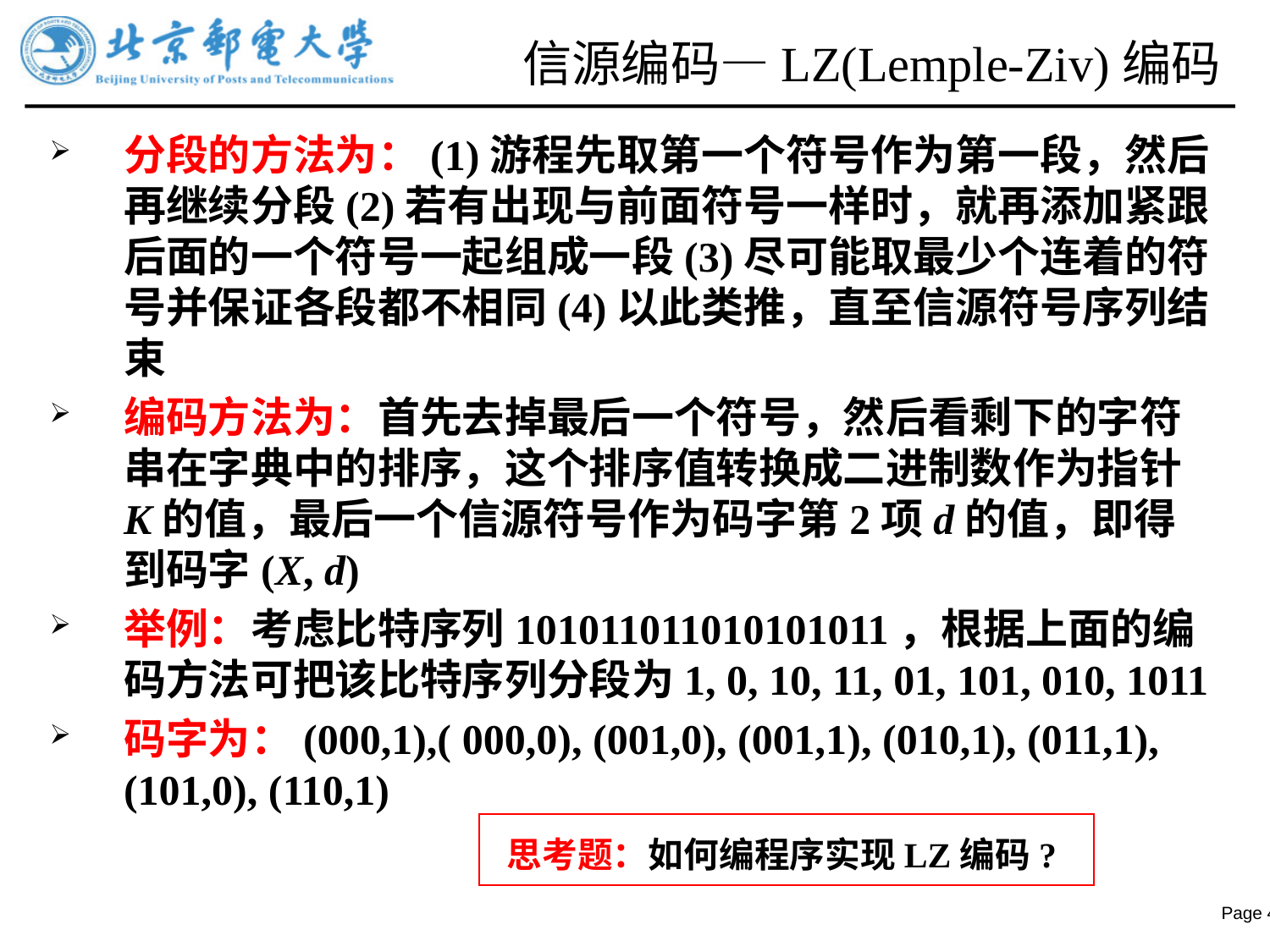

# 信源编码—LZ(Lemple-Ziv)编码
分段的方法为：(1)游程先取第一个符号作为第一段，然后再继续分段(2)若有出现与前面符号一样时，就再添加紧跟后面的一个符号一起组成一段(3)尽可能取最少个连着的符号并保证各段都不相同(4)以此类推，直至信源符号序列结束
编码方法为：首先去掉最后一个符号，然后看剩下的字符串在字典中的排序，这个排序值转换成二进制数作为指针K的值，最后一个信源符号作为码字第2项d的值，即得到码字(X, d)
举例：考虑比特序列101011011010101011，根据上面的编码方法可把该比特序列分段为1, 0, 10, 11, 01, 101, 010, 1011
码字为：(000,1),( 000,0), (001,0), (001,1), (010,1), (011,1), (101,0), (110,1)

思考题：如何编程序实现LZ编码?